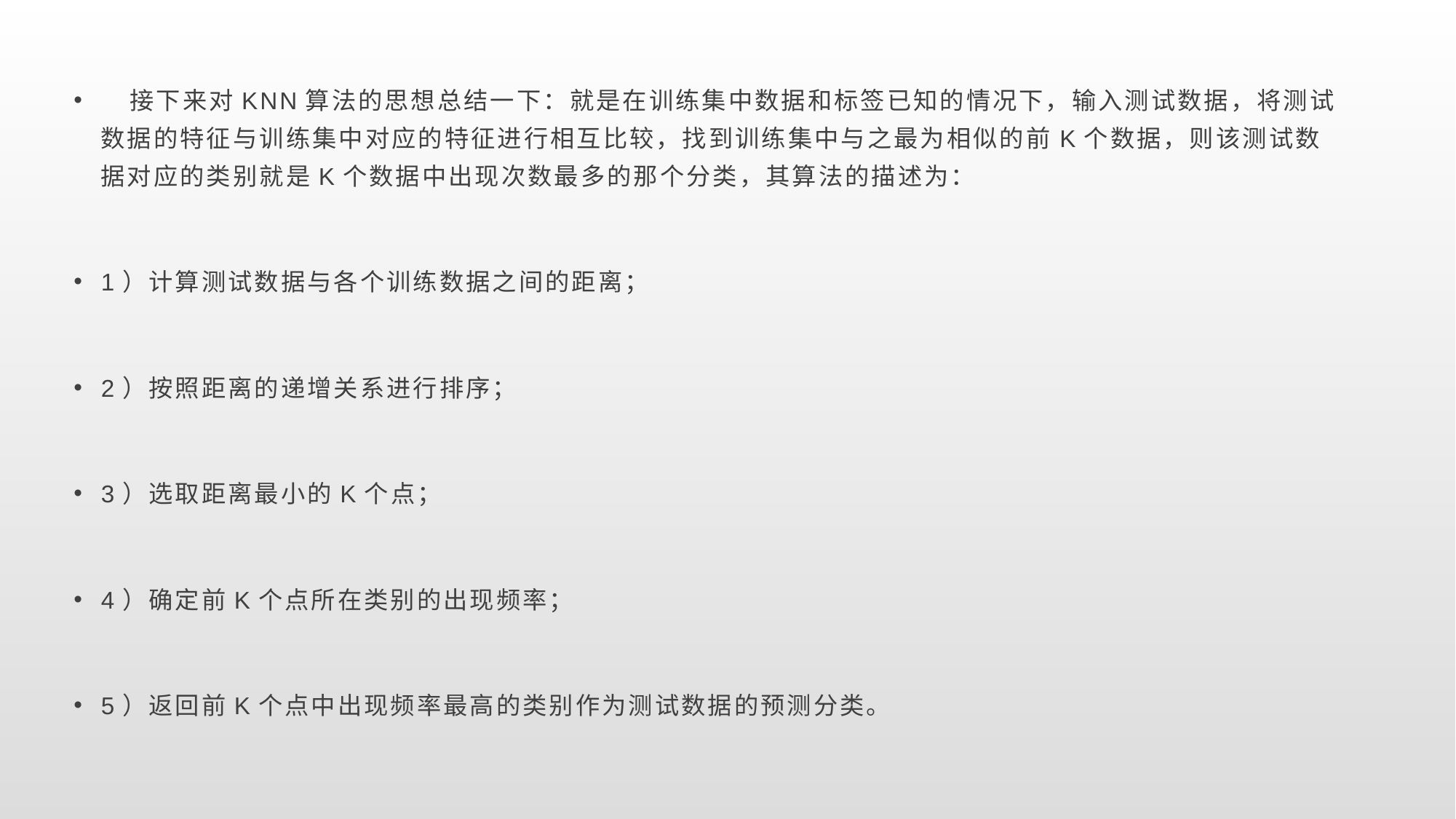

接下来对KNN算法的思想总结一下：就是在训练集中数据和标签已知的情况下，输入测试数据，将测试数据的特征与训练集中对应的特征进行相互比较，找到训练集中与之最为相似的前K个数据，则该测试数据对应的类别就是K个数据中出现次数最多的那个分类，其算法的描述为：

1）计算测试数据与各个训练数据之间的距离；

2）按照距离的递增关系进行排序；

3）选取距离最小的K个点；

4）确定前K个点所在类别的出现频率；

5）返回前K个点中出现频率最高的类别作为测试数据的预测分类。